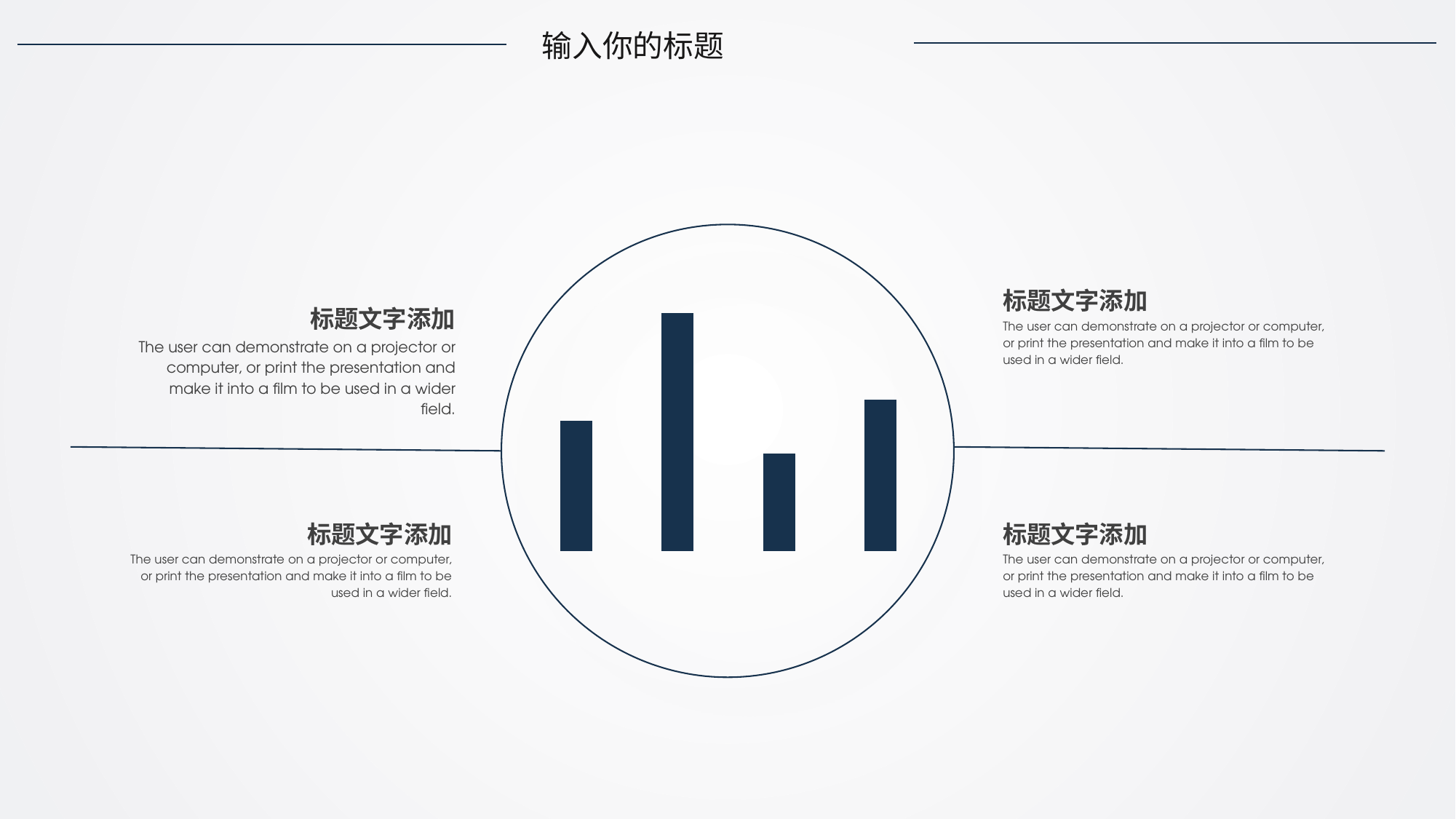

输入你的标题

标题文字添加
The user can demonstrate on a projector or computer, or print the presentation and make it into a film to be used in a wider field.

### Chart

| Category | 系列 2 |
|---|---|
| 类别 1 | 2.4 |
| 类别 2 | 4.4 |
| 类别 3 | 1.8 |
| 类别 4 | 2.8 |
标题文字添加
The user can demonstrate on a projector or computer, or print the presentation and make it into a film to be used in a wider field.
标题文字添加
The user can demonstrate on a projector or computer, or print the presentation and make it into a film to be used in a wider field.
标题文字添加
The user can demonstrate on a projector or computer, or print the presentation and make it into a film to be used in a wider field.